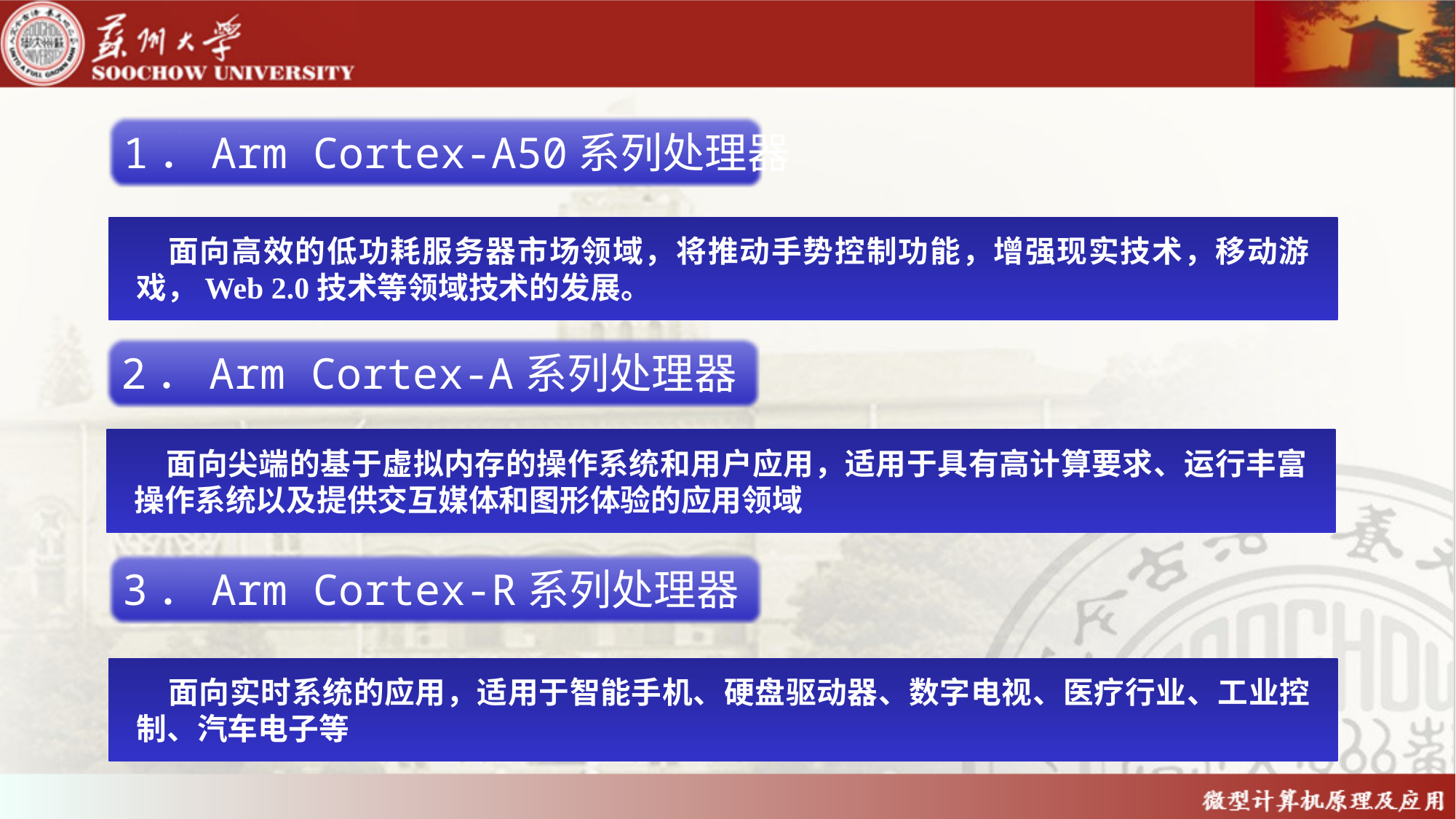

1．Arm Cortex-A50系列处理器
面向高效的低功耗服务器市场领域，将推动手势控制功能，增强现实技术，移动游戏，Web 2.0技术等领域技术的发展。
2．Arm Cortex-A系列处理器
面向尖端的基于虚拟内存的操作系统和用户应用，适用于具有高计算要求、运行丰富操作系统以及提供交互媒体和图形体验的应用领域
3．Arm Cortex-R系列处理器
面向实时系统的应用，适用于智能手机、硬盘驱动器、数字电视、医疗行业、工业控制、汽车电子等